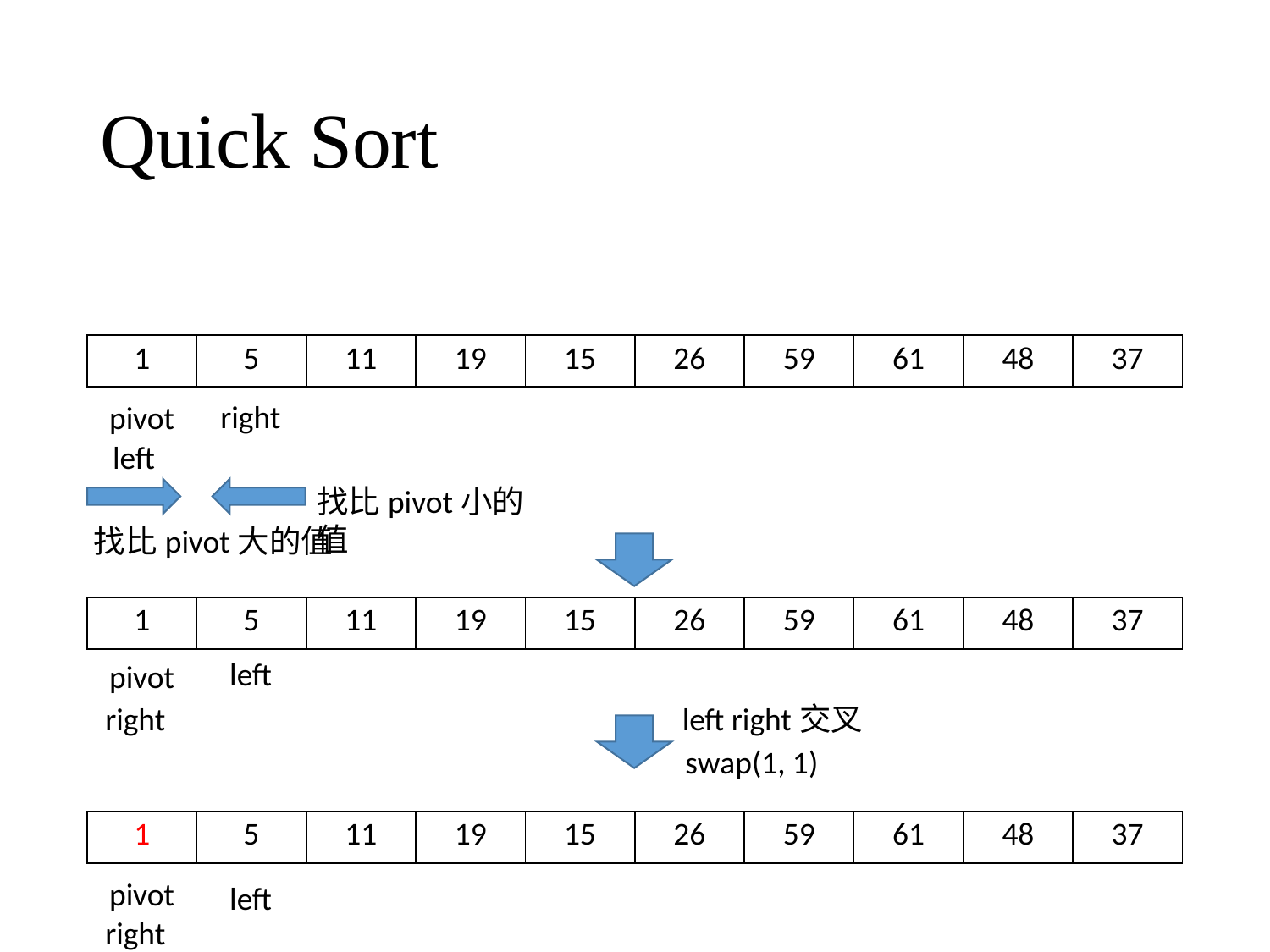

# Quick Sort

| 1 | 5 | 11 | 19 | 15 | 26 | 59 | 61 | 48 | 37 |
| --- | --- | --- | --- | --- | --- | --- | --- | --- | --- |
right
pivot
left
找比pivot小的值

找比pivot大的值

| 1 | 5 | 11 | 19 | 15 | 26 | 59 | 61 | 48 | 37 |
| --- | --- | --- | --- | --- | --- | --- | --- | --- | --- |
left
pivot
left right交叉
right

swap(1, 1)
| 1 | 5 | 11 | 19 | 15 | 26 | 59 | 61 | 48 | 37 |
| --- | --- | --- | --- | --- | --- | --- | --- | --- | --- |
pivot
left
right